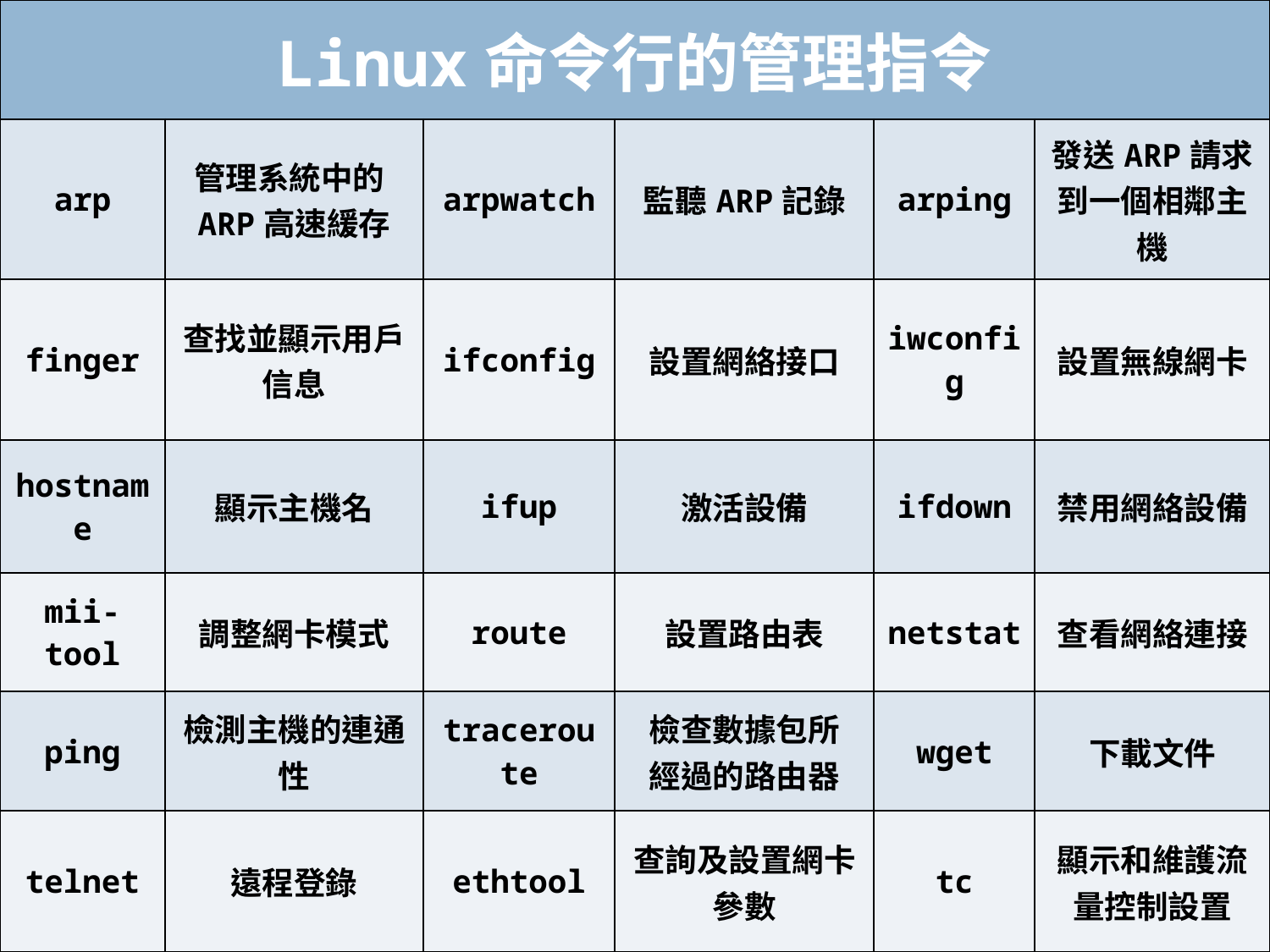

| Linux命令行的管理指令 |  |  |  |  |  |
| --- | --- | --- | --- | --- | --- |
| arp | 管理系統中的ARP高速緩存 | arpwatch | 監聽ARP記錄 | arping | 發送ARP請求到一個相鄰主機 |
| finger | 查找並顯示用戶信息 | ifconfig | 設置網絡接口 | iwconfig | 設置無線網卡 |
| hostname | 顯示主機名 | ifup | 激活設備 | ifdown | 禁用網絡設備 |
| mii-tool | 調整網卡模式 | route | 設置路由表 | netstat | 查看網絡連接 |
| ping | 檢測主機的連通性 | traceroute | 檢查數據包所 經過的路由器 | wget | 下載文件 |
| telnet | 遠程登錄 | ethtool | 查詢及設置網卡 參數 | tc | 顯示和維護流量控制設置 |